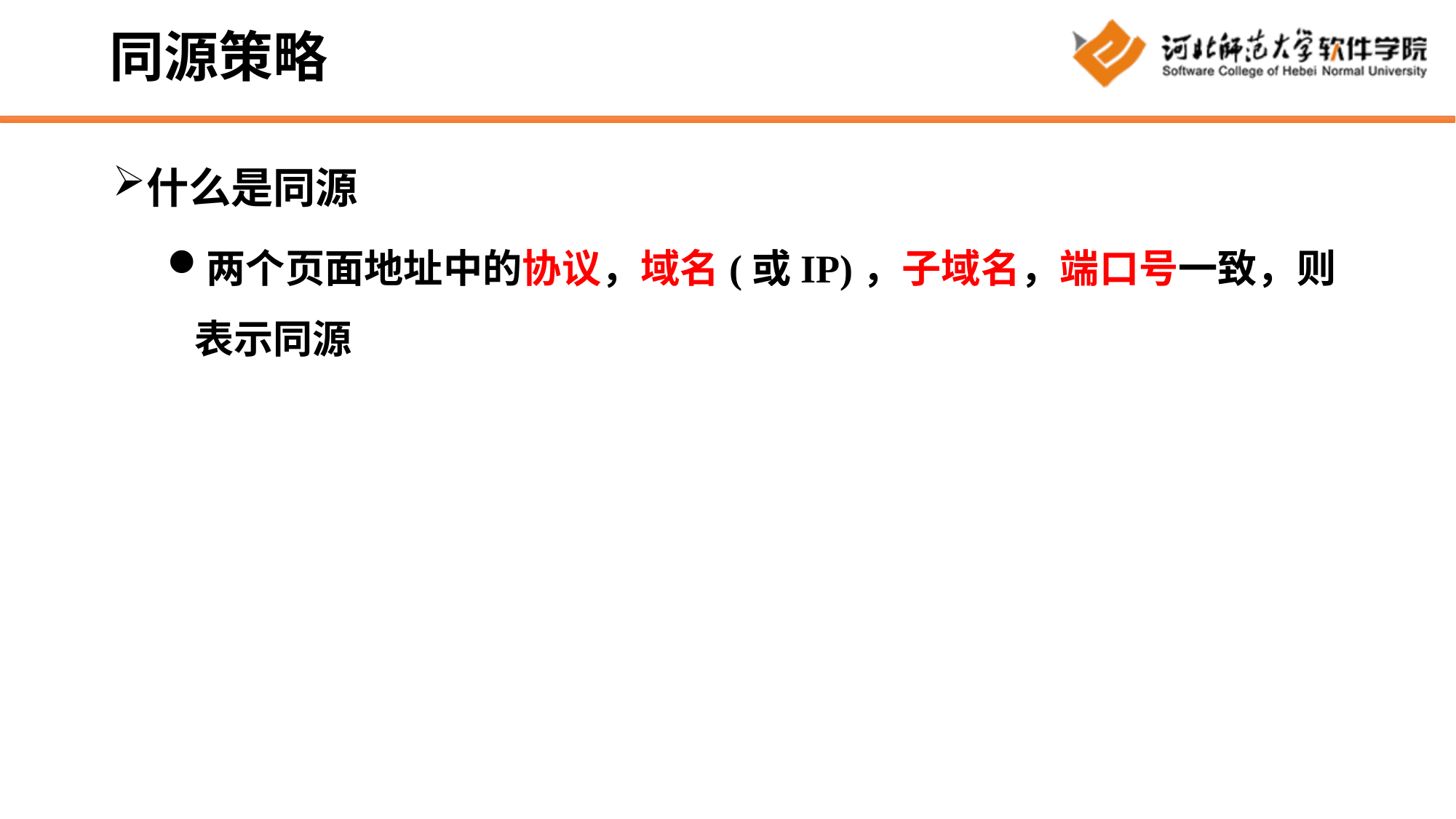

# 同源策略
什么是同源
两个页面地址中的协议，域名(或IP)，子域名，端口号一致，则表示同源